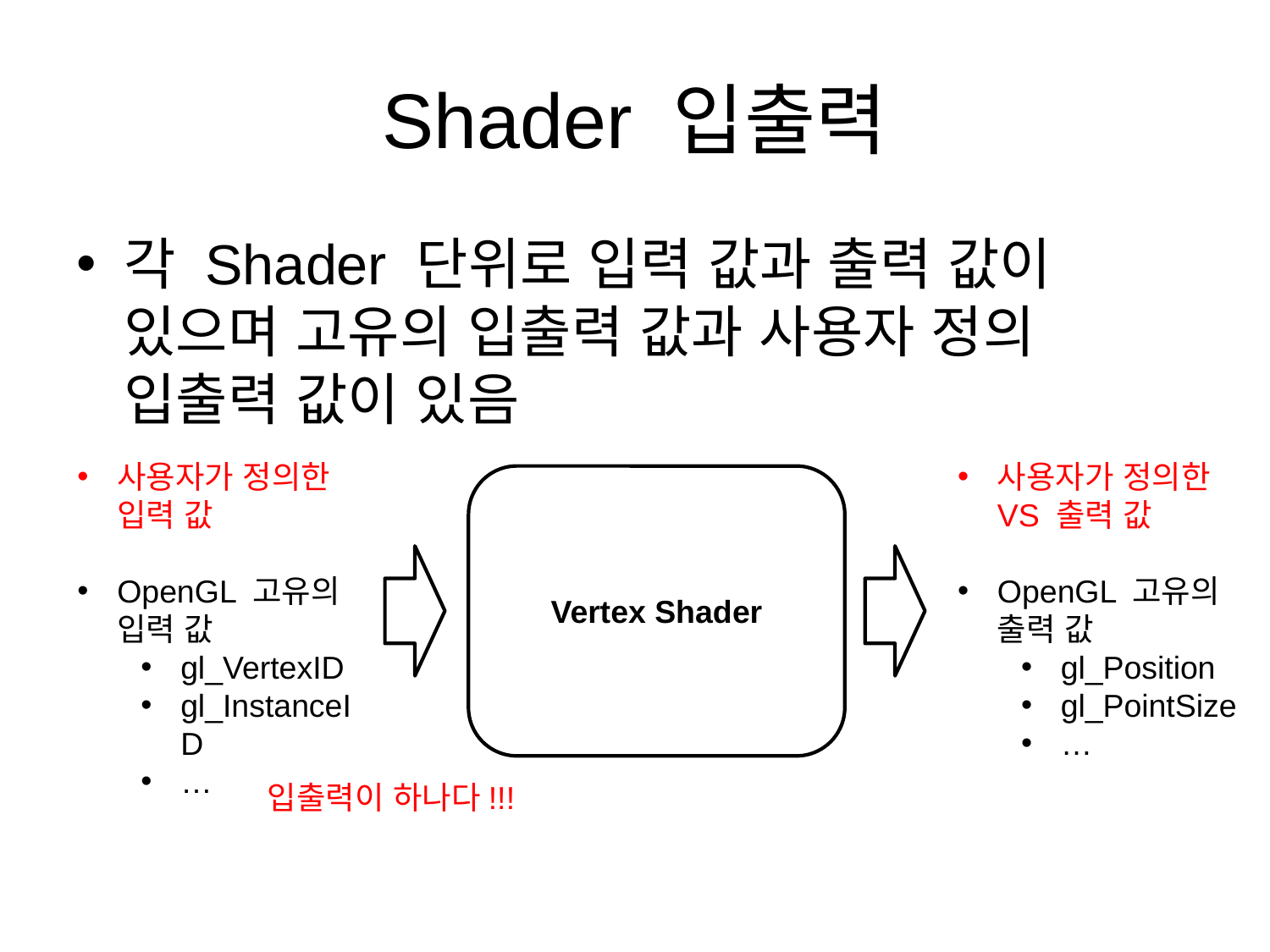

# Shader 입출력
각 Shader 단위로 입력 값과 출력 값이 있으며 고유의 입출력 값과 사용자 정의 입출력 값이 있음
사용자가 정의한 입력 값

OpenGL 고유의 입력 값
gl_VertexID
gl_InstanceID
…
사용자가 정의한 VS 출력 값

OpenGL 고유의 출력 값
gl_Position
gl_PointSize
…
Vertex Shader

입출력이 하나다!!!